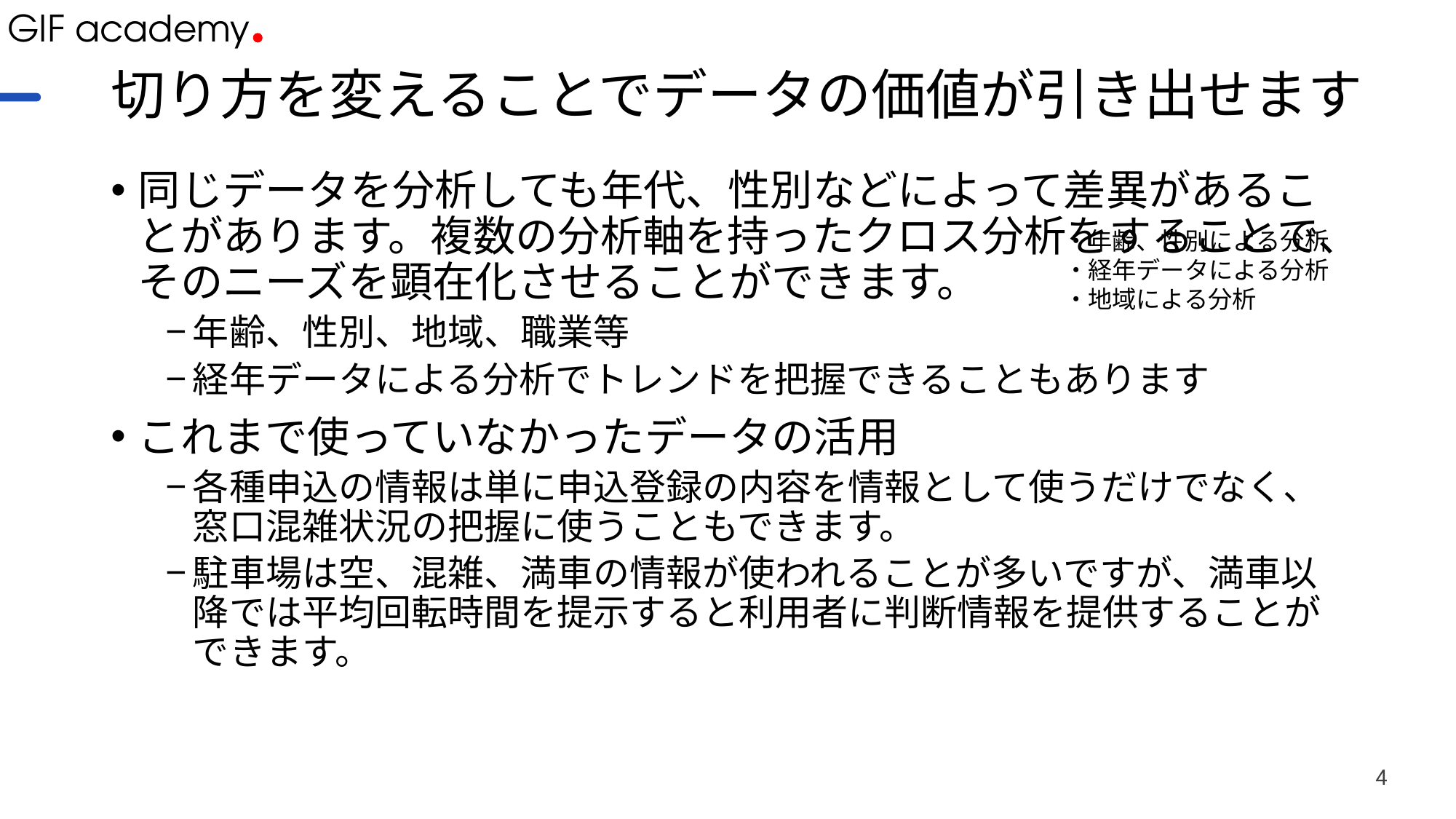

# 切り方を変えることでデータの価値が引き出せます
同じデータを分析しても年代、性別などによって差異があることがあります。複数の分析軸を持ったクロス分析をすることで、そのニーズを顕在化させることができます。
年齢、性別、地域、職業等
経年データによる分析でトレンドを把握できることもあります
これまで使っていなかったデータの活用
各種申込の情報は単に申込登録の内容を情報として使うだけでなく、窓口混雑状況の把握に使うこともできます。
駐車場は空、混雑、満車の情報が使われることが多いですが、満車以降では平均回転時間を提示すると利用者に判断情報を提供することができます。

・年齢、性別による分析
・経年データによる分析
・地域による分析
4